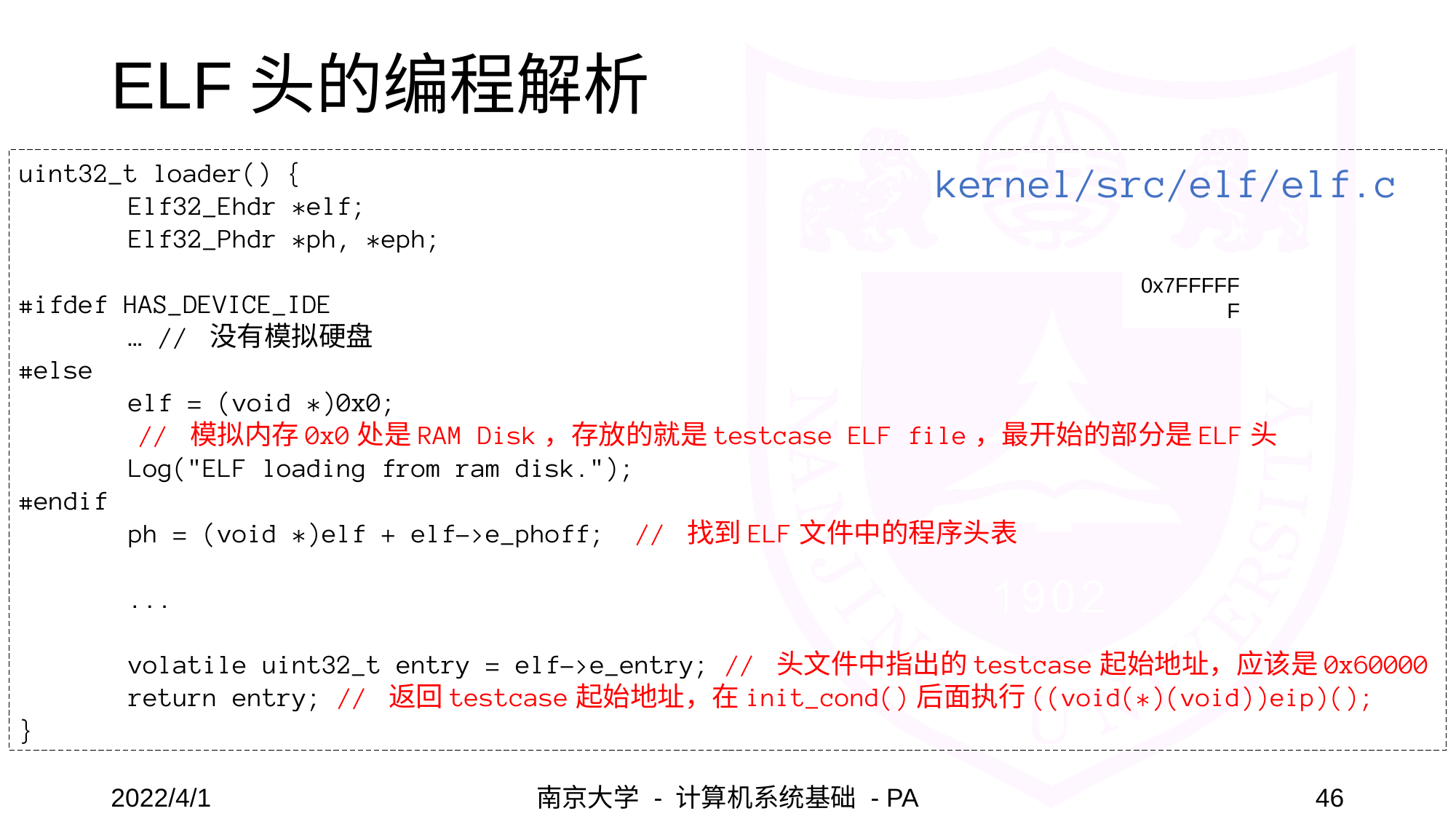

# ELF头的编程解析
uint32_t loader() {
	Elf32_Ehdr *elf;
	Elf32_Phdr *ph, *eph;

#ifdef HAS_DEVICE_IDE
	… // 没有模拟硬盘
#else
	elf = (void *)0x0;
        // 模拟内存0x0处是RAM Disk，存放的就是testcase ELF file，最开始的部分是ELF头
	Log("ELF loading from ram disk.");
#endif
	ph = (void *)elf + elf->e_phoff;  // 找到ELF文件中的程序头表

	...

	volatile uint32_t entry = elf->e_entry; // 头文件中指出的testcase起始地址，应该是0x60000
	return entry; // 返回testcase起始地址，在init_cond()后面执行((void(*)(void))eip)();
}
kernel/src/elf/elf.c
0x7FFFFFF
2022/4/1
南京大学 - 计算机系统基础 - PA
46